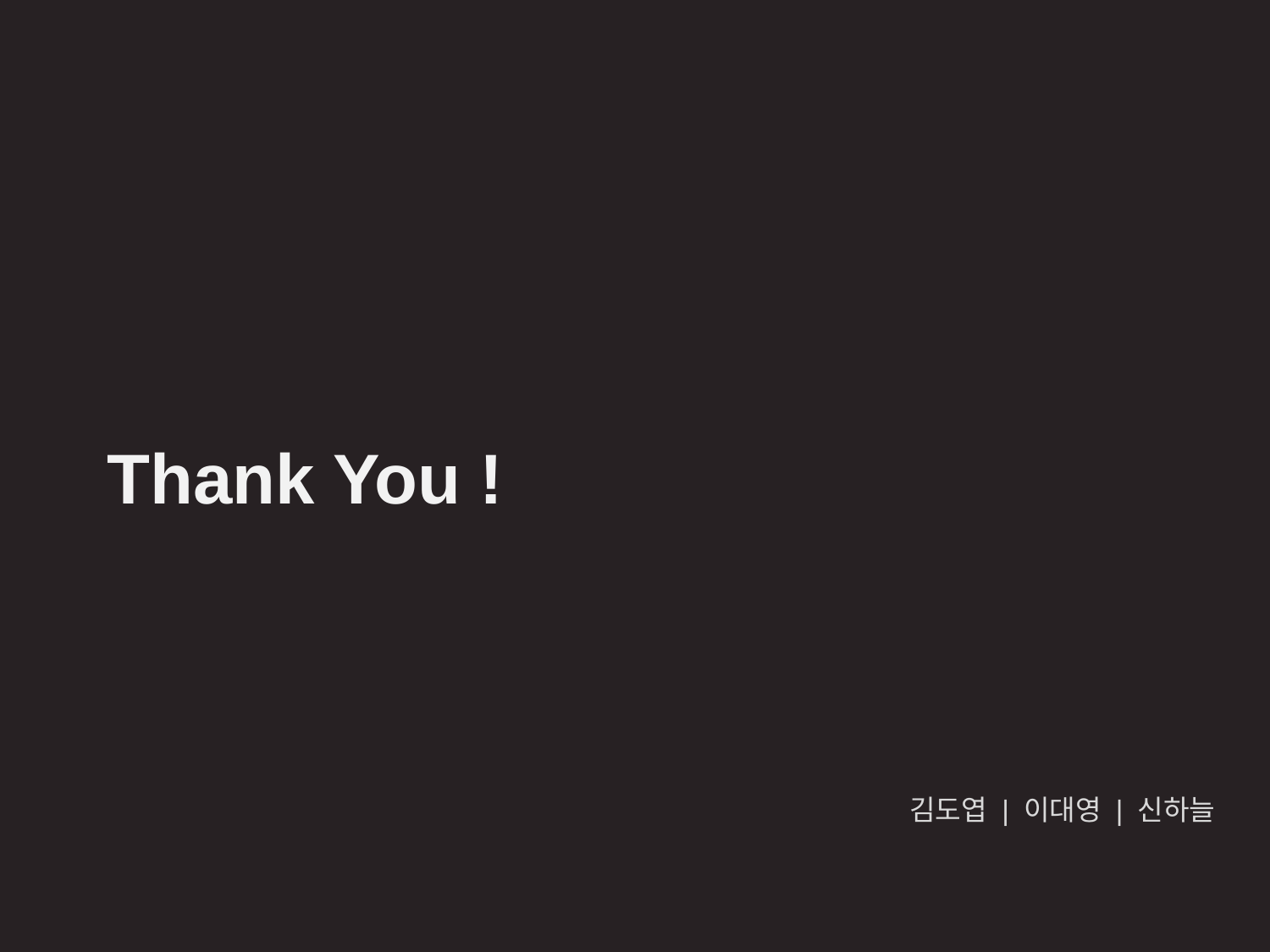

Thank You !
김도엽 | 이대영 | 신하늘